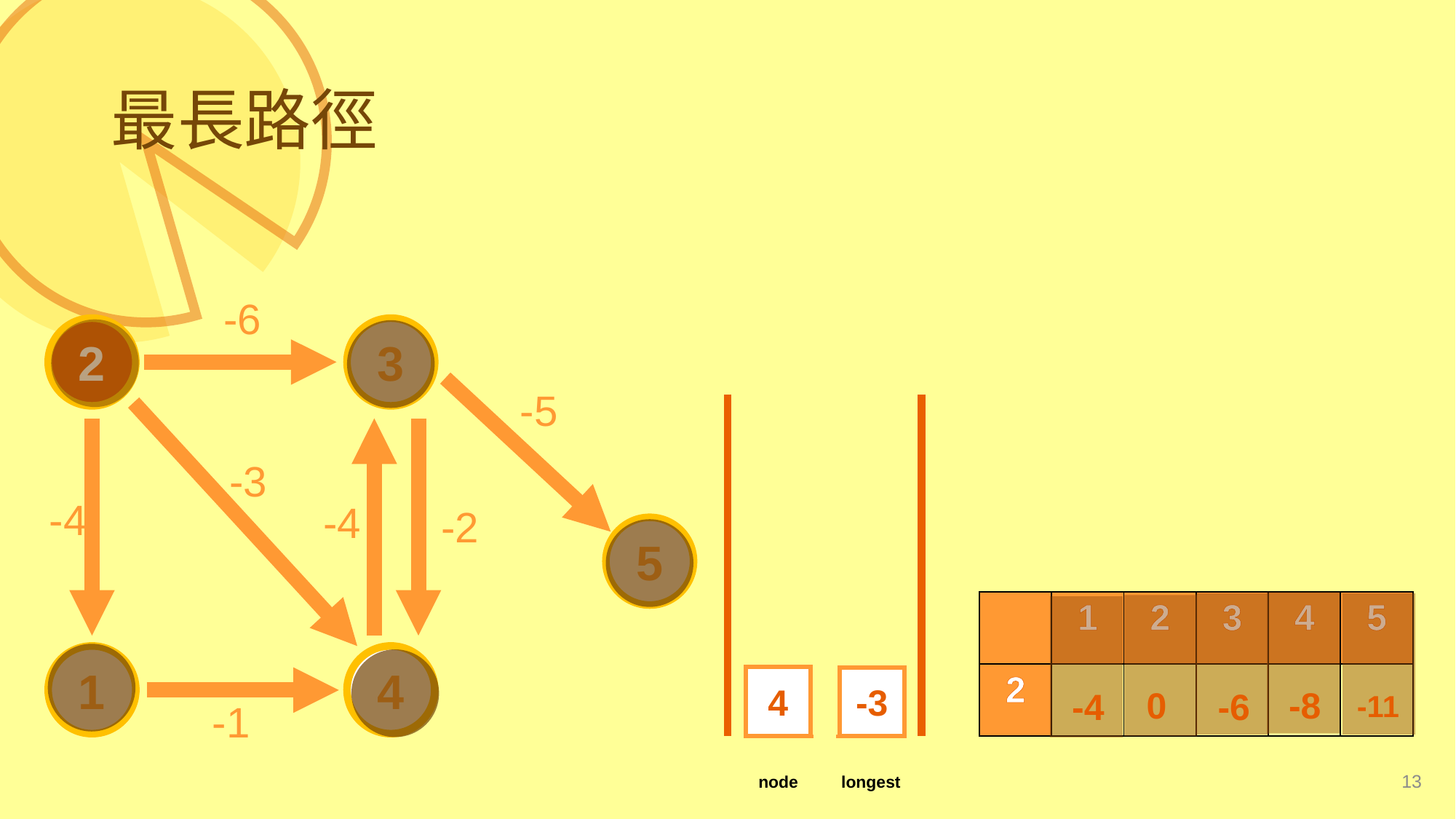

# 最長路徑
-6
2
3

-5

-3
-4
-4
-2
5

4
-3
|  | 1 | 2 | 3 | 4 | 5 |
| --- | --- | --- | --- | --- | --- |
| 2 |  |  |  |  |  |

1
4

-4
4
1
-3
0
-8
-6
-4
-11
-1
longest
13
node